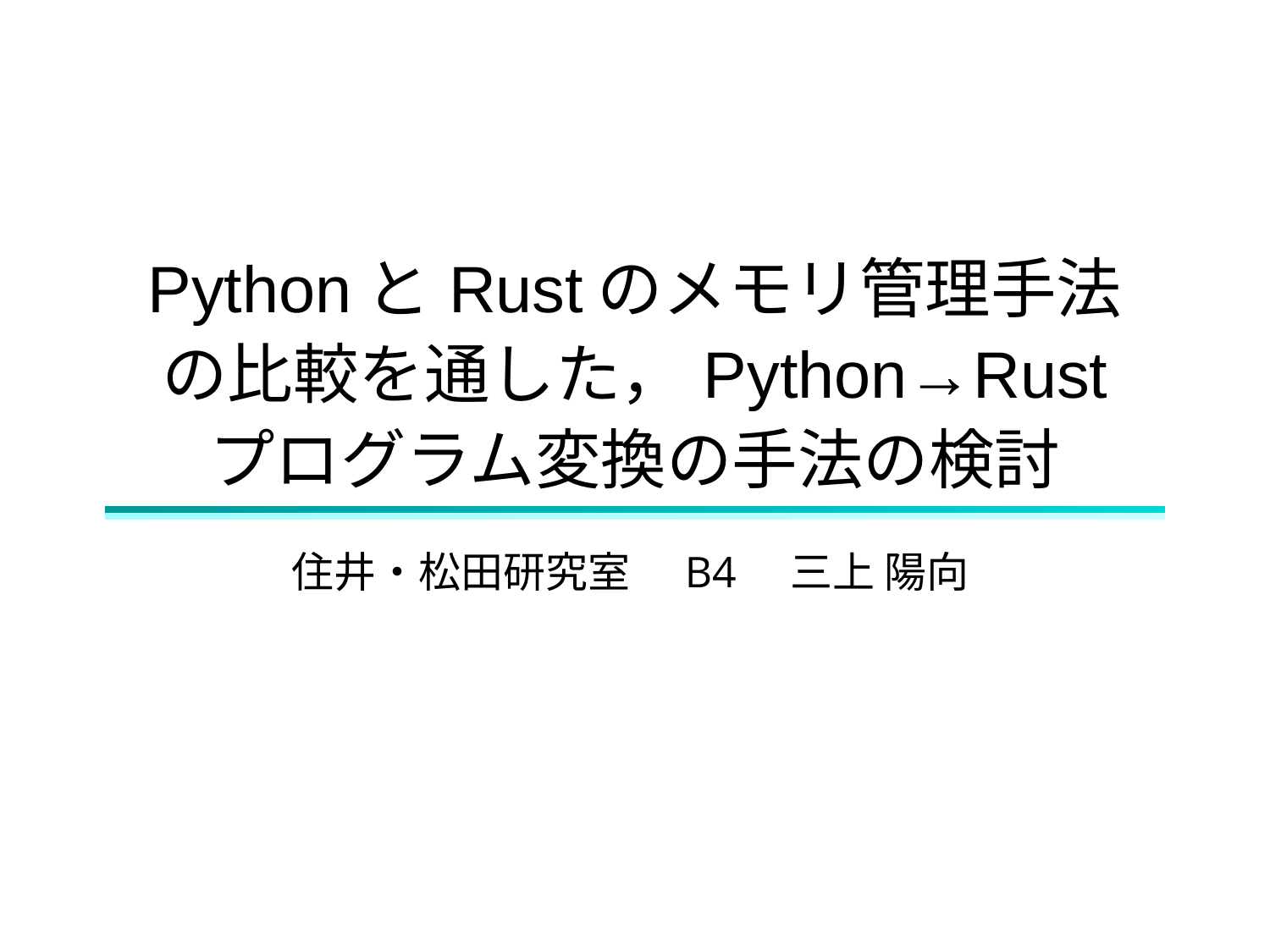

# PythonとRustのメモリ管理手法の比較を通した，Python→Rust プログラム変換の手法の検討
住井・松田研究室　B4　三上 陽向